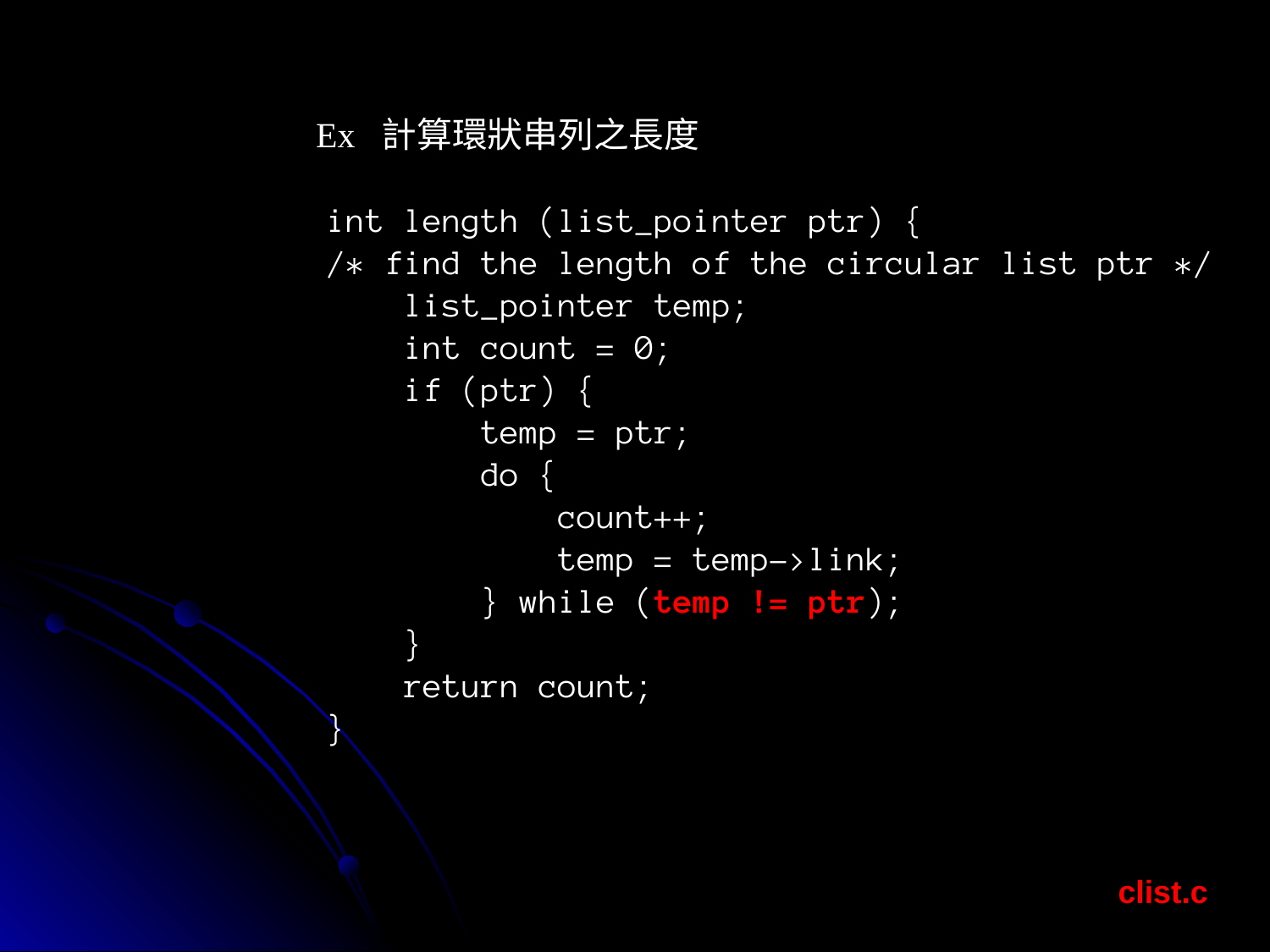

Ex  計算環狀串列之長度
int length (list_pointer ptr) {
/* find the length of the circular list ptr */
    list_pointer temp;
    int count = 0;
    if (ptr) {
        temp = ptr;
        do {
            count++;
            temp = temp->link;
        } while (temp != ptr);
    }
    return count;
}
clist.c